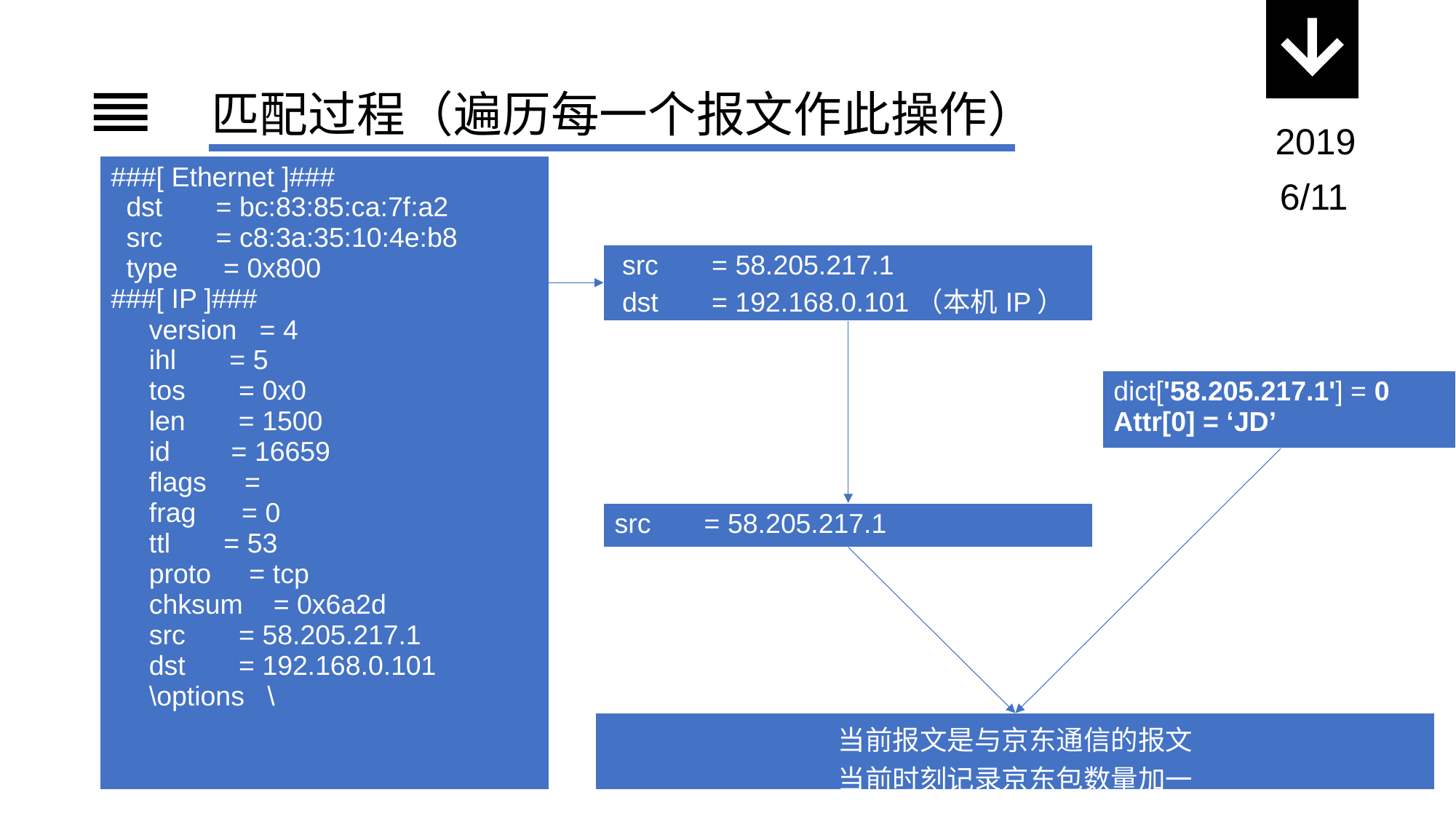

匹配过程（遍历每一个报文作此操作）

2019
| ###[ Ethernet ]### dst = bc:83:85:ca:7f:a2 src = c8:3a:35:10:4e:b8 type = 0x800 ###[ IP ]### version = 4 ihl = 5 tos = 0x0 len = 1500 id = 16659 flags = frag = 0 ttl = 53 proto = tcp chksum = 0x6a2d src = 58.205.217.1 dst = 192.168.0.101 \options \ |
| --- |
6/11
| src = 58.205.217.1 dst = 192.168.0.101（本机IP） |
| --- |
| dict['58.205.217.1'] = 0 Attr[0] = ‘JD’ |
| --- |
| src = 58.205.217.1 |
| --- |
| 当前报文是与京东通信的报文 当前时刻记录京东包数量加一 |
| --- |